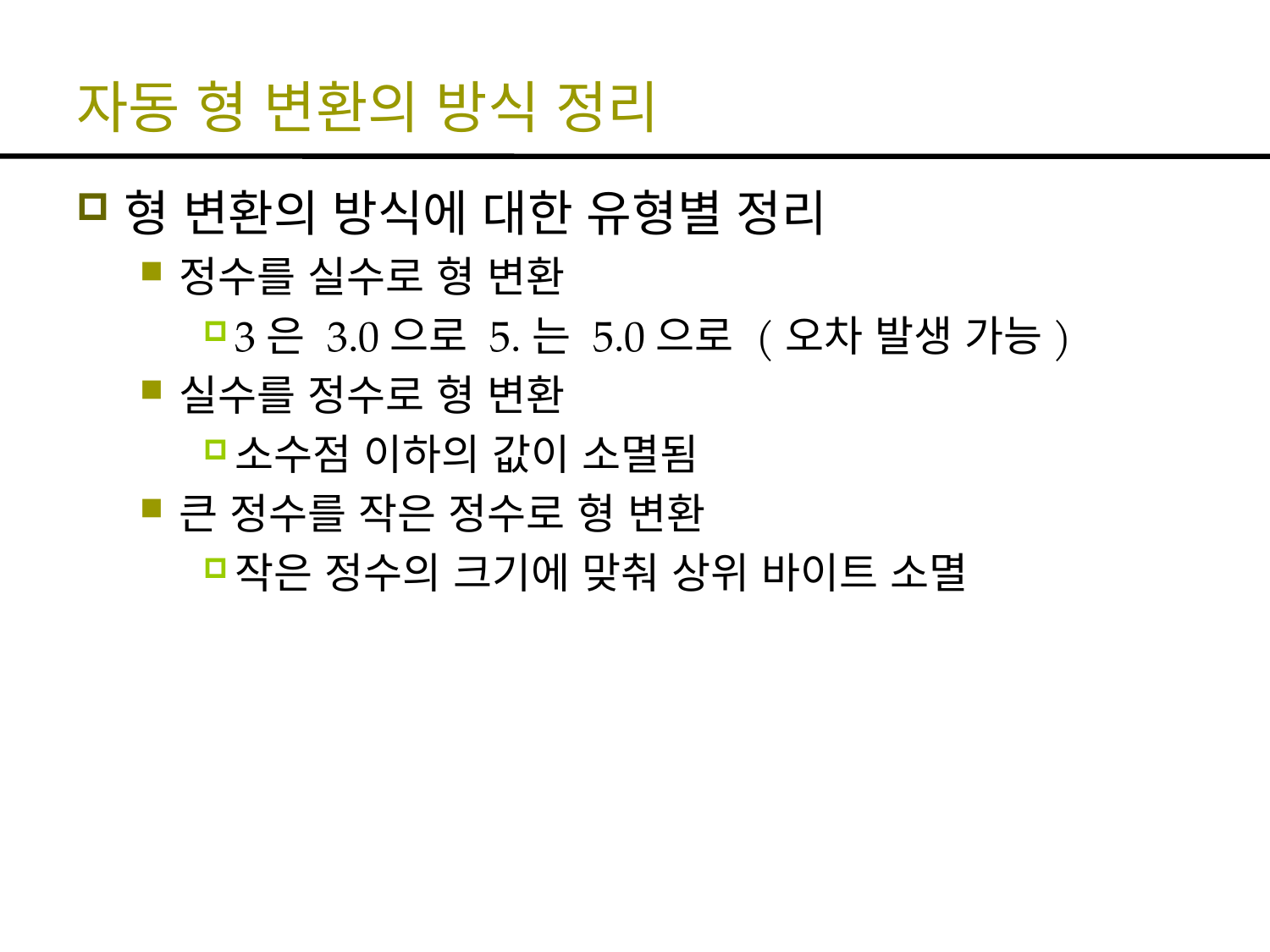

# 자동 형 변환의 방식 정리
형 변환의 방식에 대한 유형별 정리
정수를 실수로 형 변환
3은 3.0으로 5.는 5.0으로 (오차 발생 가능)
실수를 정수로 형 변환
소수점 이하의 값이 소멸됨
큰 정수를 작은 정수로 형 변환
작은 정수의 크기에 맞춰 상위 바이트 소멸